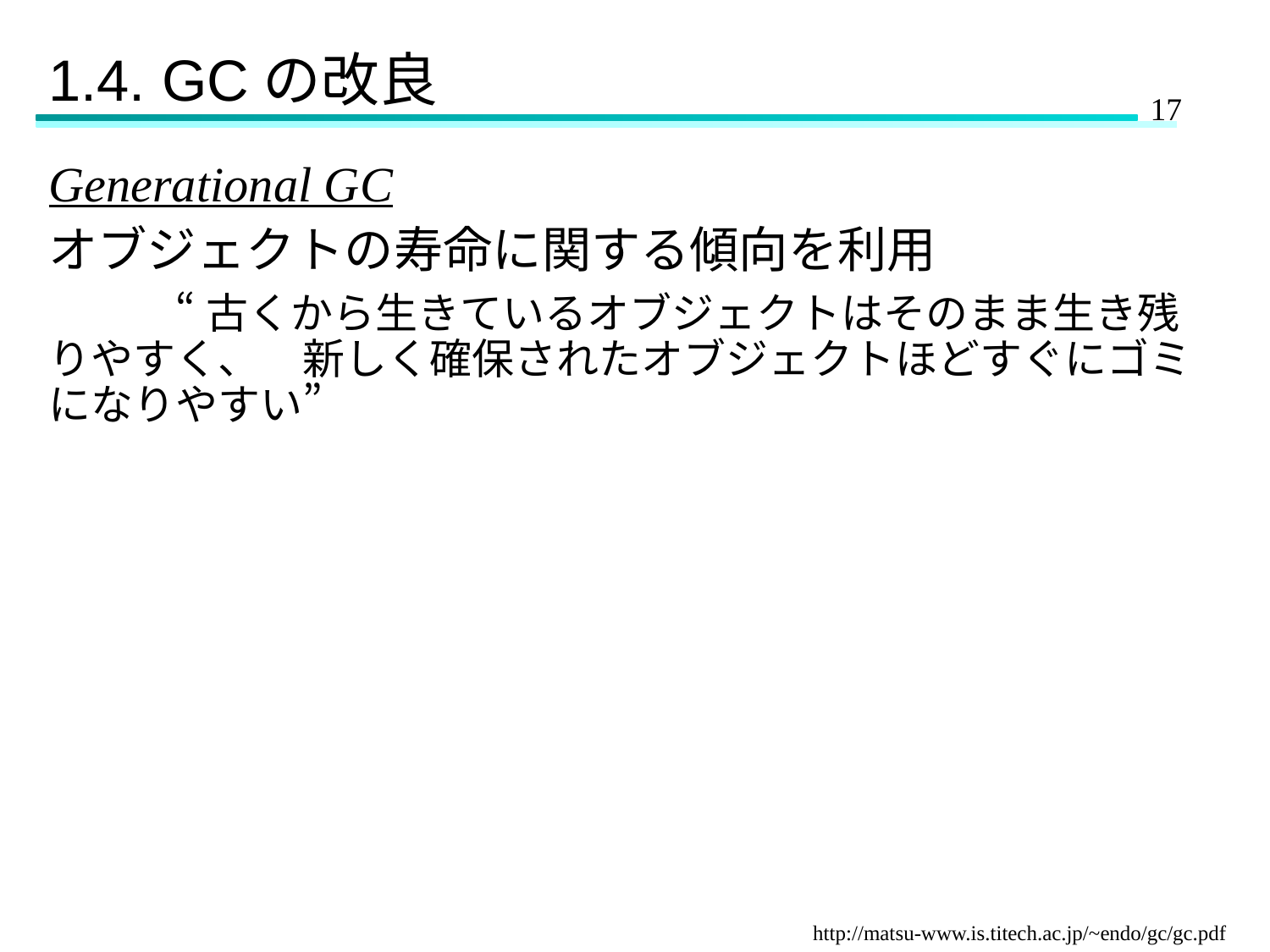

# 1.4. GCの改良
Generational GC
オブジェクトの寿命に関する傾向を利用
	“古くから生きているオブジェクトはそのまま生き残りやすく、	新しく確保されたオブジェクトほどすぐにゴミになりやすい”

http://matsu-www.is.titech.ac.jp/~endo/gc/gc.pdf